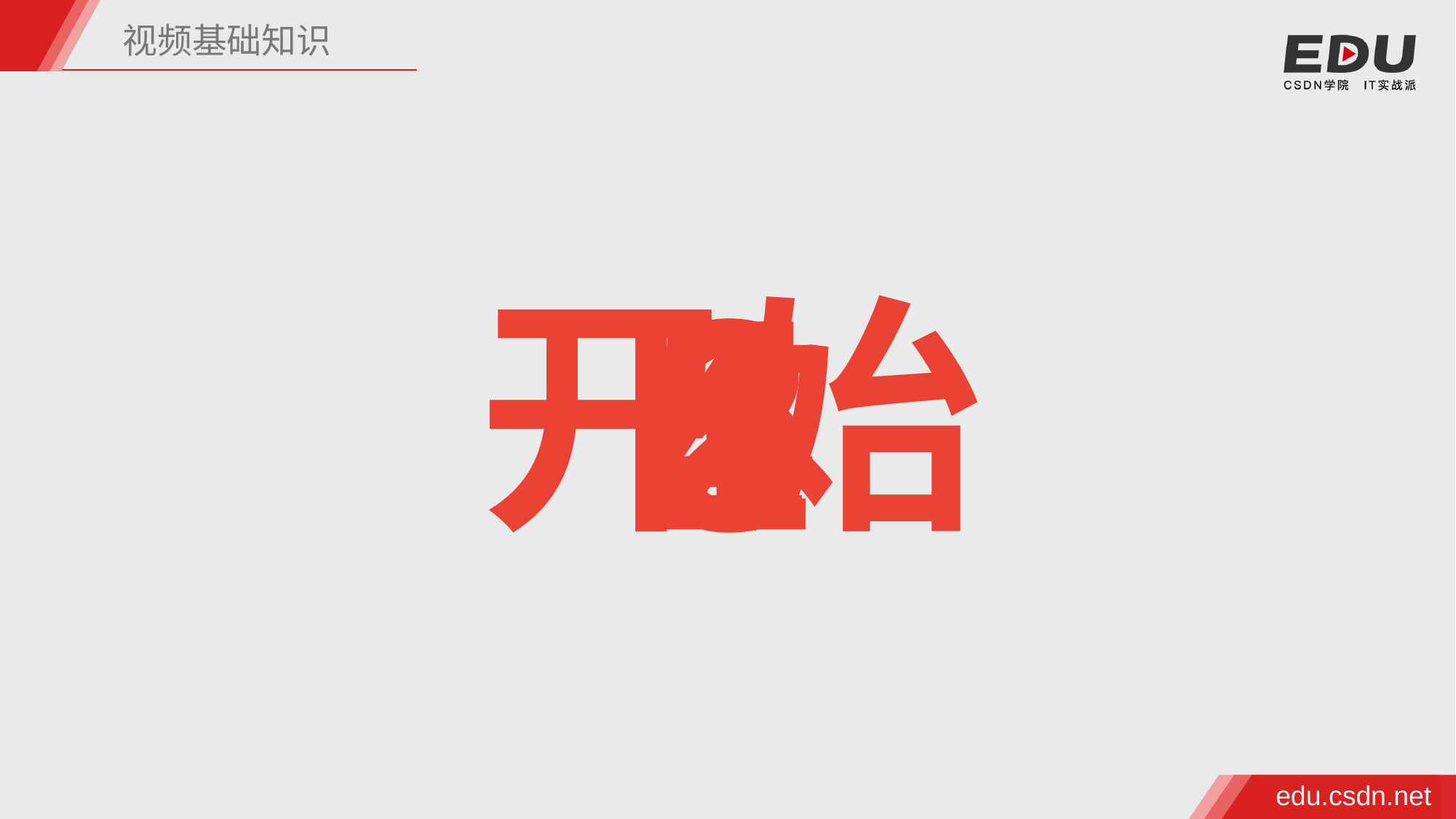

视频基础知识
5
4
3
2
1
开始